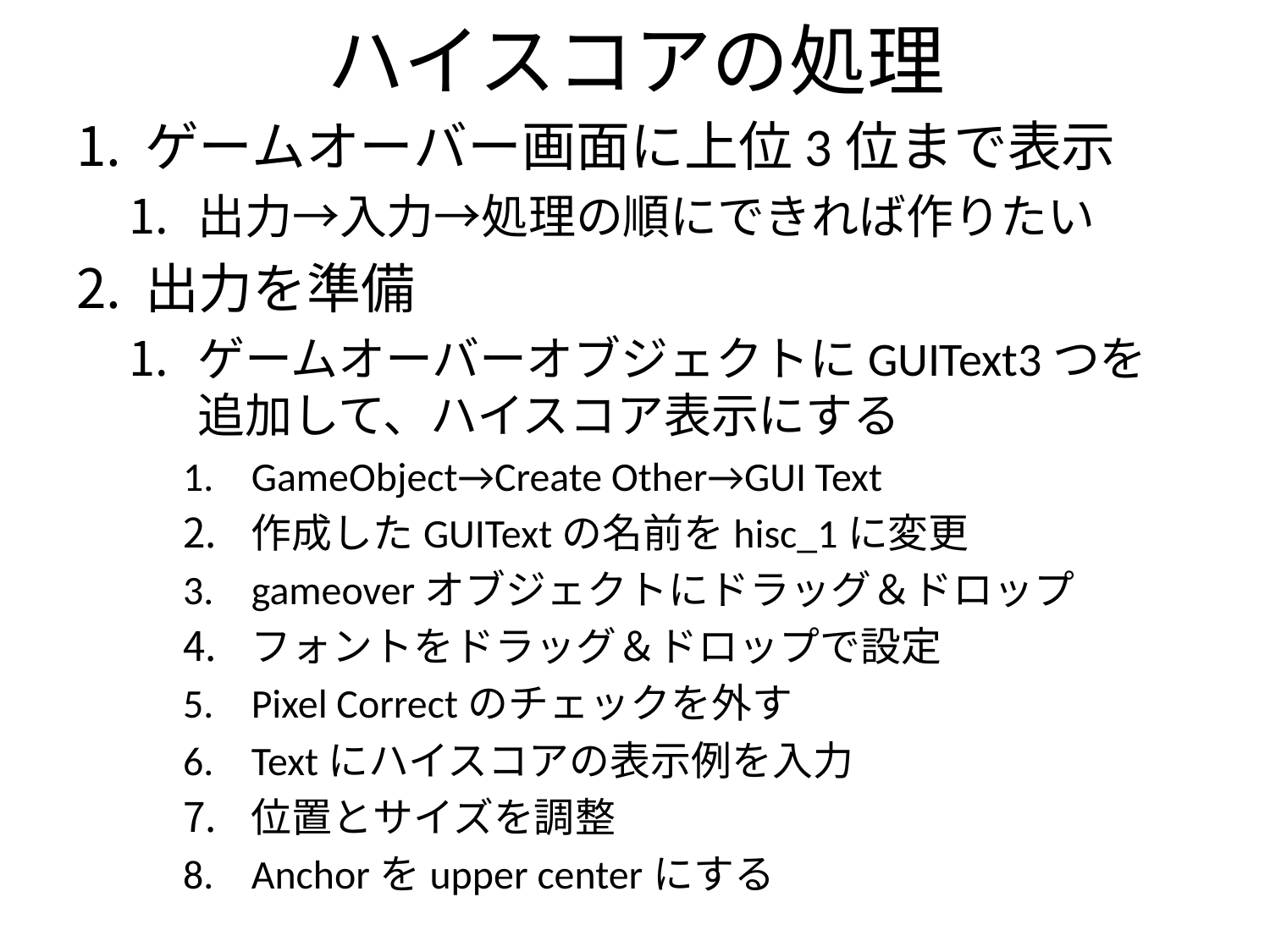

# ハイスコアの処理
ゲームオーバー画面に上位3位まで表示
出力→入力→処理の順にできれば作りたい
出力を準備
ゲームオーバーオブジェクトにGUIText3つを追加して、ハイスコア表示にする
GameObject→Create Other→GUI Text
作成したGUITextの名前をhisc_1に変更
gameoverオブジェクトにドラッグ＆ドロップ
フォントをドラッグ＆ドロップで設定
Pixel Correctのチェックを外す
Textにハイスコアの表示例を入力
位置とサイズを調整
Anchorをupper centerにする